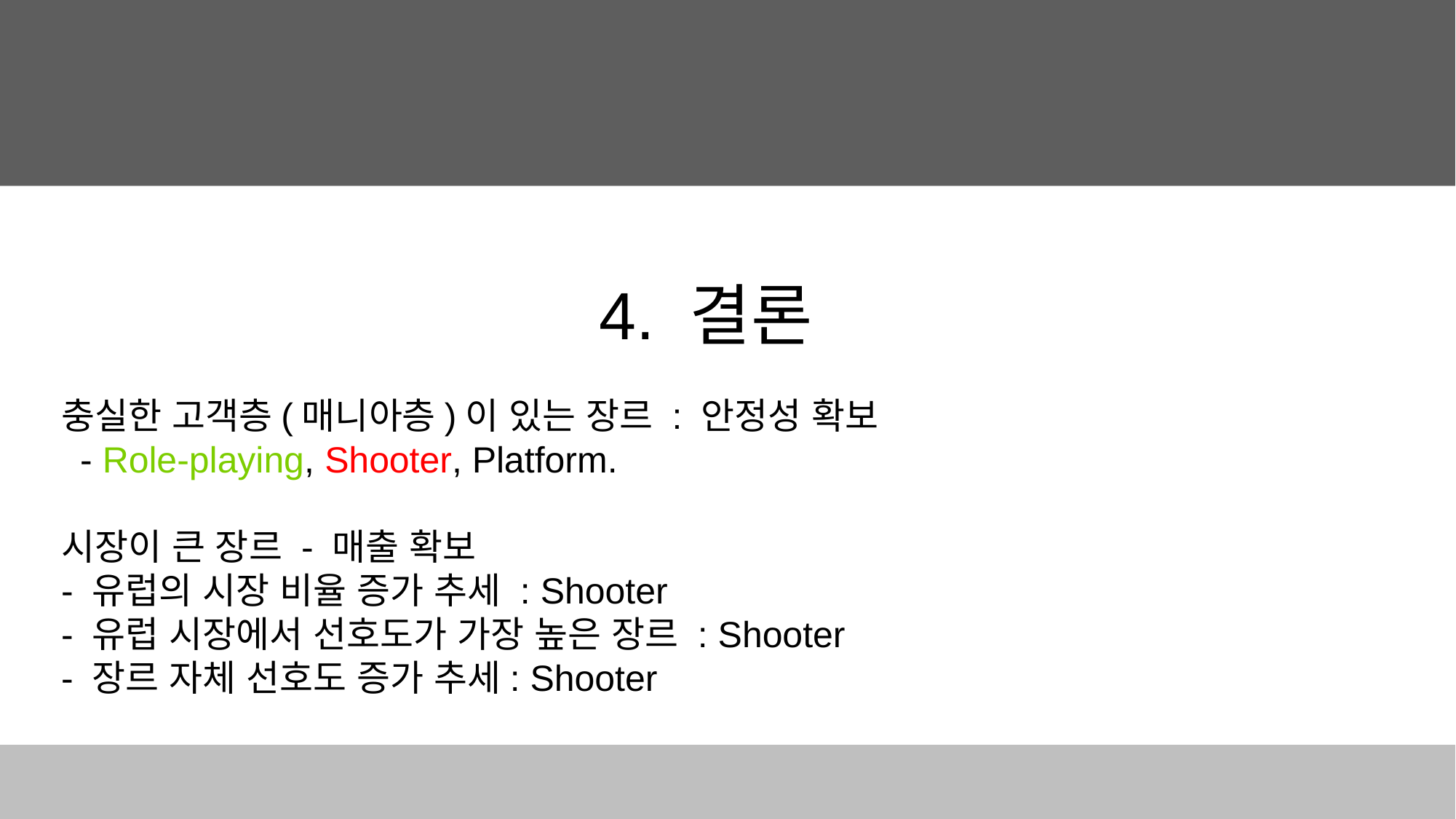

4. 결론
충실한 고객층(매니아층)이 있는 장르 : 안정성 확보
 - Role-playing, Shooter, Platform.
시장이 큰 장르 - 매출 확보
- 유럽의 시장 비율 증가 추세 : Shooter
- 유럽 시장에서 선호도가 가장 높은 장르 : Shooter
- 장르 자체 선호도 증가 추세: Shooter